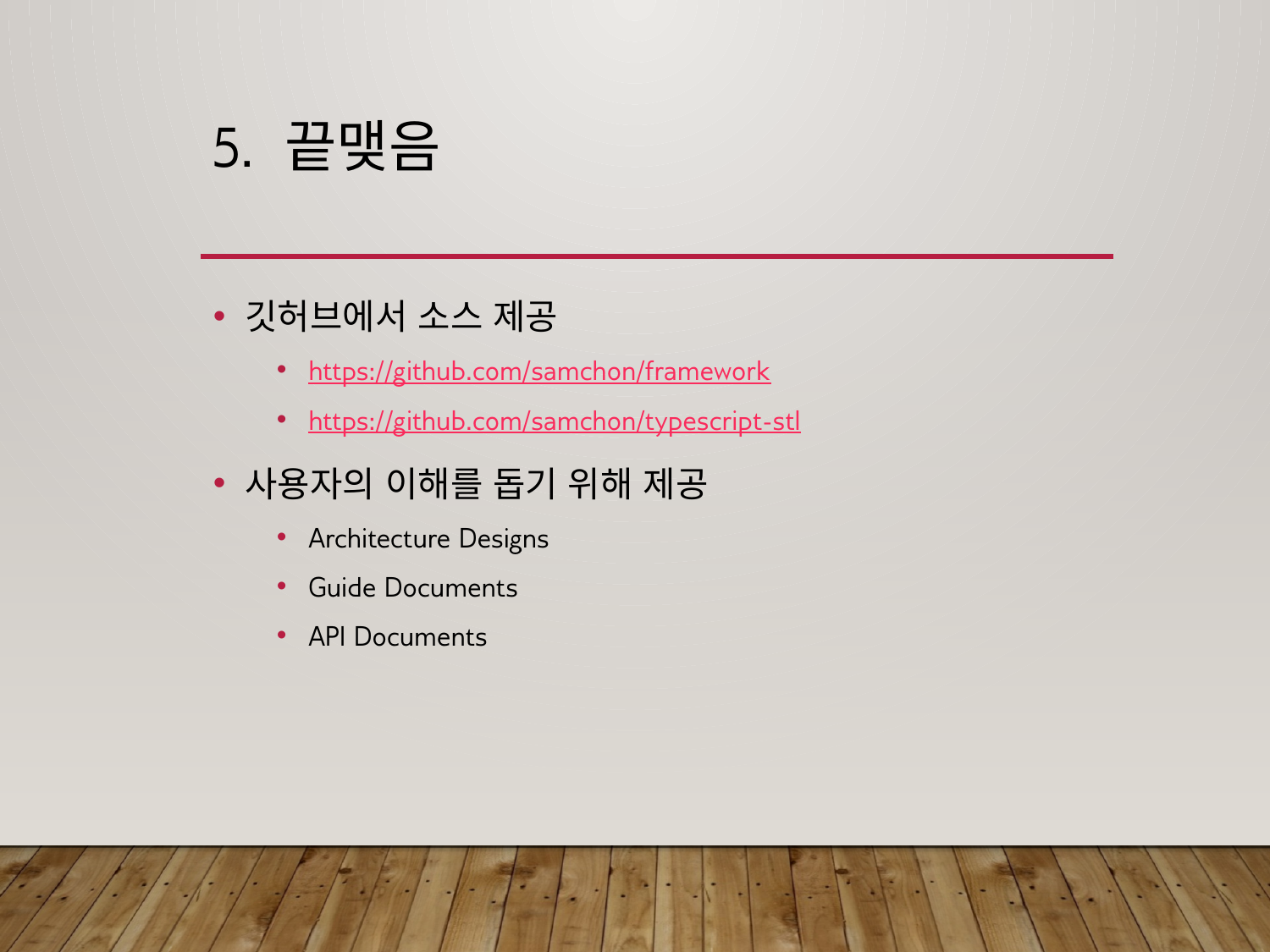

# 5. 끝맺음
깃허브에서 소스 제공
https://github.com/samchon/framework
https://github.com/samchon/typescript-stl
사용자의 이해를 돕기 위해 제공
Architecture Designs
Guide Documents
API Documents